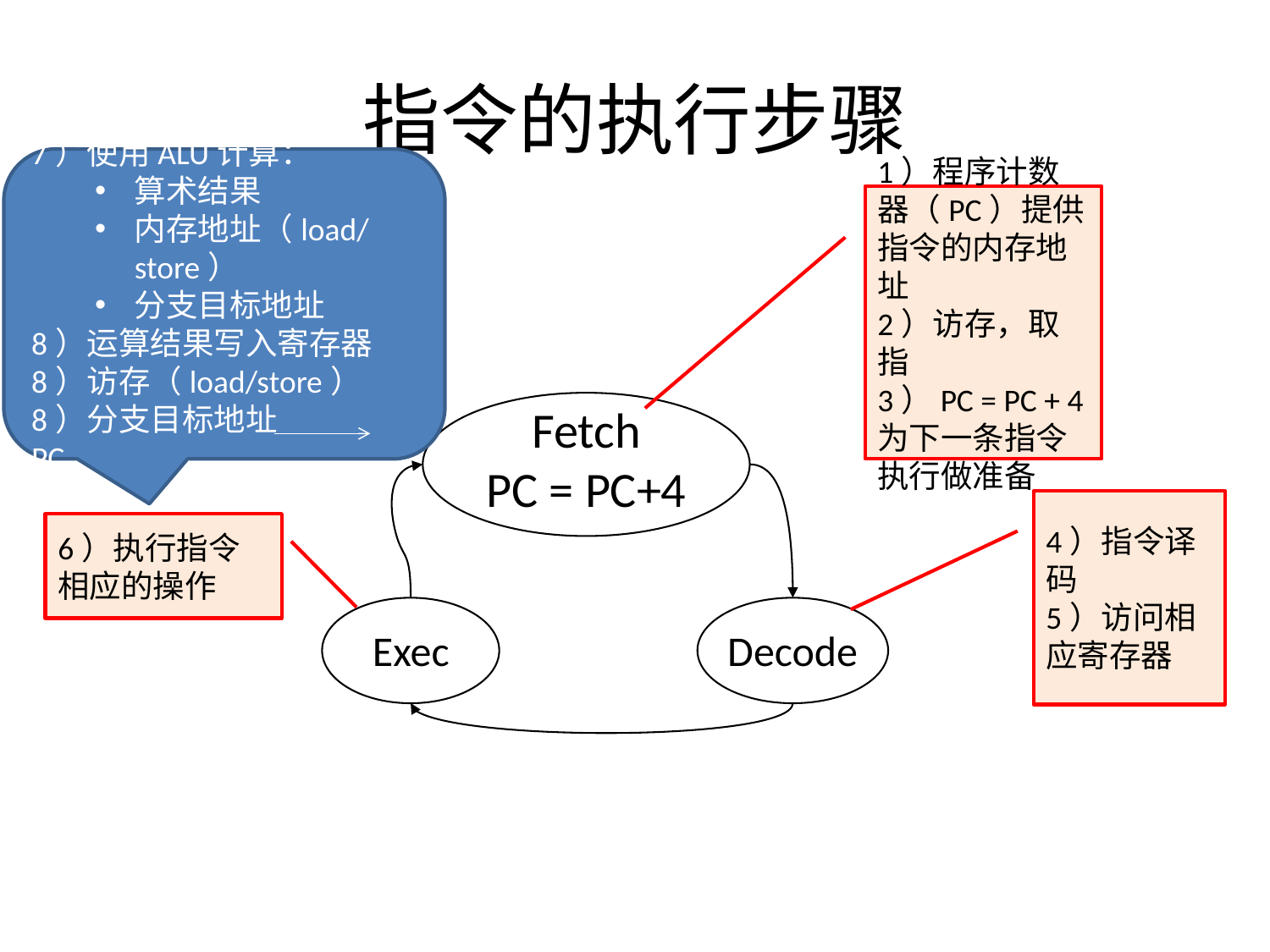

# 指令的执行步骤
7）使用ALU计算：
算术结果
内存地址（load/store）
分支目标地址
8）运算结果写入寄存器
8）访存（load/store）
8）分支目标地址               PC
1）程序计数器（PC）提供指令的内存地址
2）访存，取指
3）PC = PC + 4为下一条指令执行做准备
Fetch
PC = PC+4

Exec
Decode
4）指令译码
5）访问相应寄存器
6）执行指令相应的操作